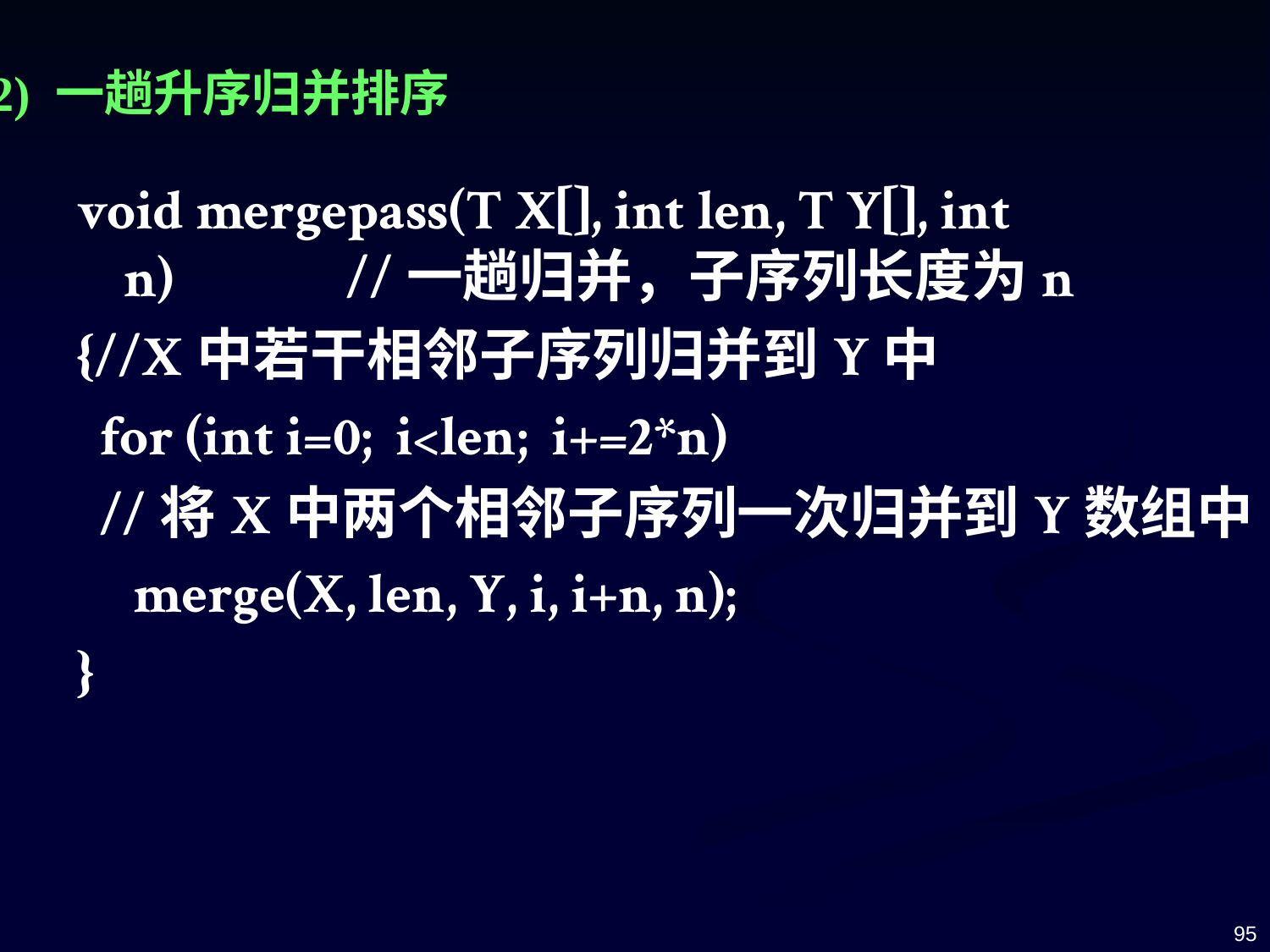

2) 一趟升序归并排序
void mergepass(T X[], int len, T Y[], int n)               //一趟归并，子序列长度为n
{//X中若干相邻子序列归并到Y中
  for (int i=0;  i<len;  i+=2*n)
  //将X中两个相邻子序列一次归并到Y数组中
     merge(X, len, Y, i, i+n, n);
}
95